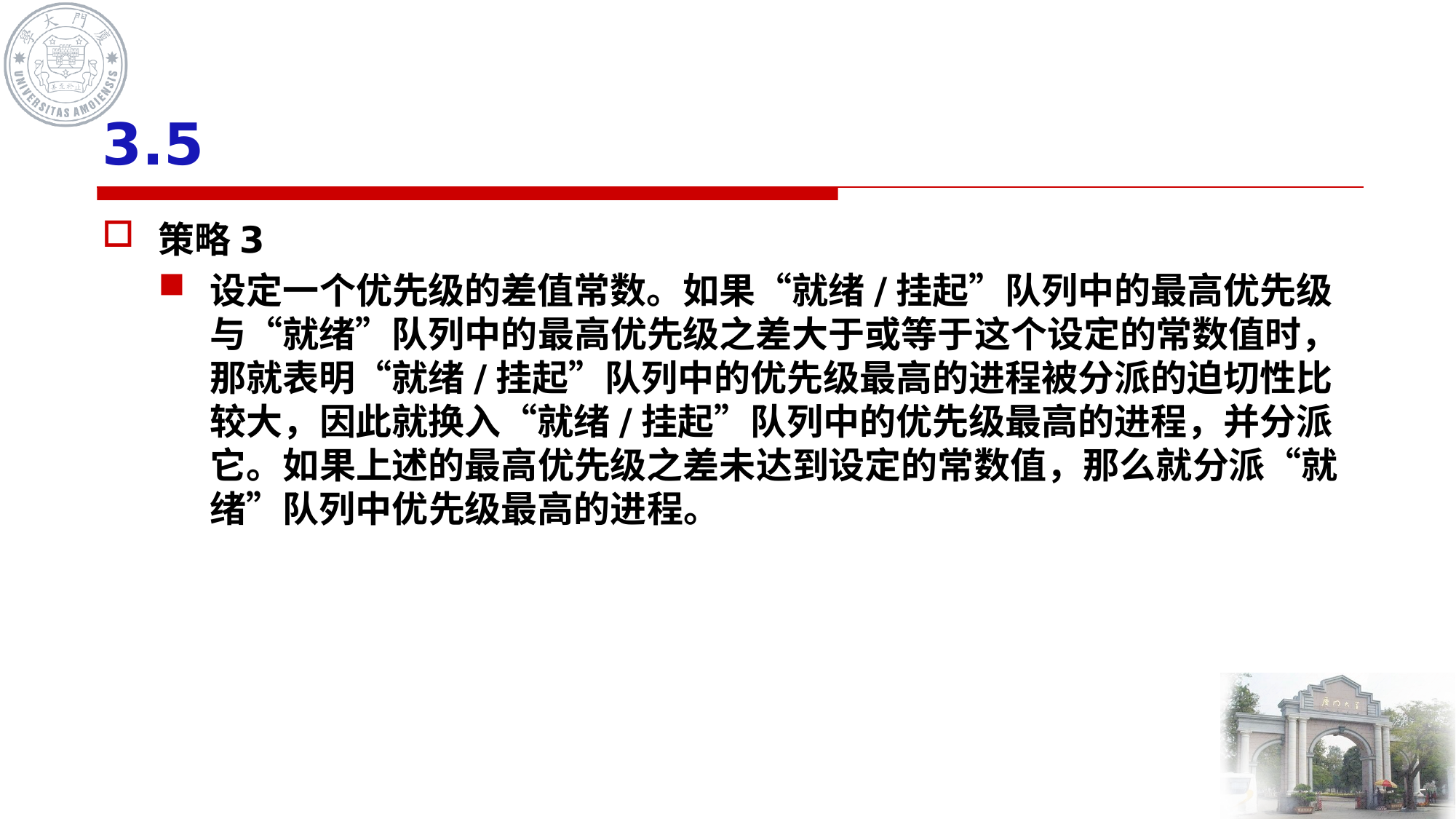

# 3.5
策略3
设定一个优先级的差值常数。如果“就绪/挂起”队列中的最高优先级与“就绪”队列中的最高优先级之差大于或等于这个设定的常数值时，那就表明“就绪/挂起”队列中的优先级最高的进程被分派的迫切性比较大，因此就换入“就绪/挂起”队列中的优先级最高的进程，并分派它。如果上述的最高优先级之差未达到设定的常数值，那么就分派“就绪”队列中优先级最高的进程。